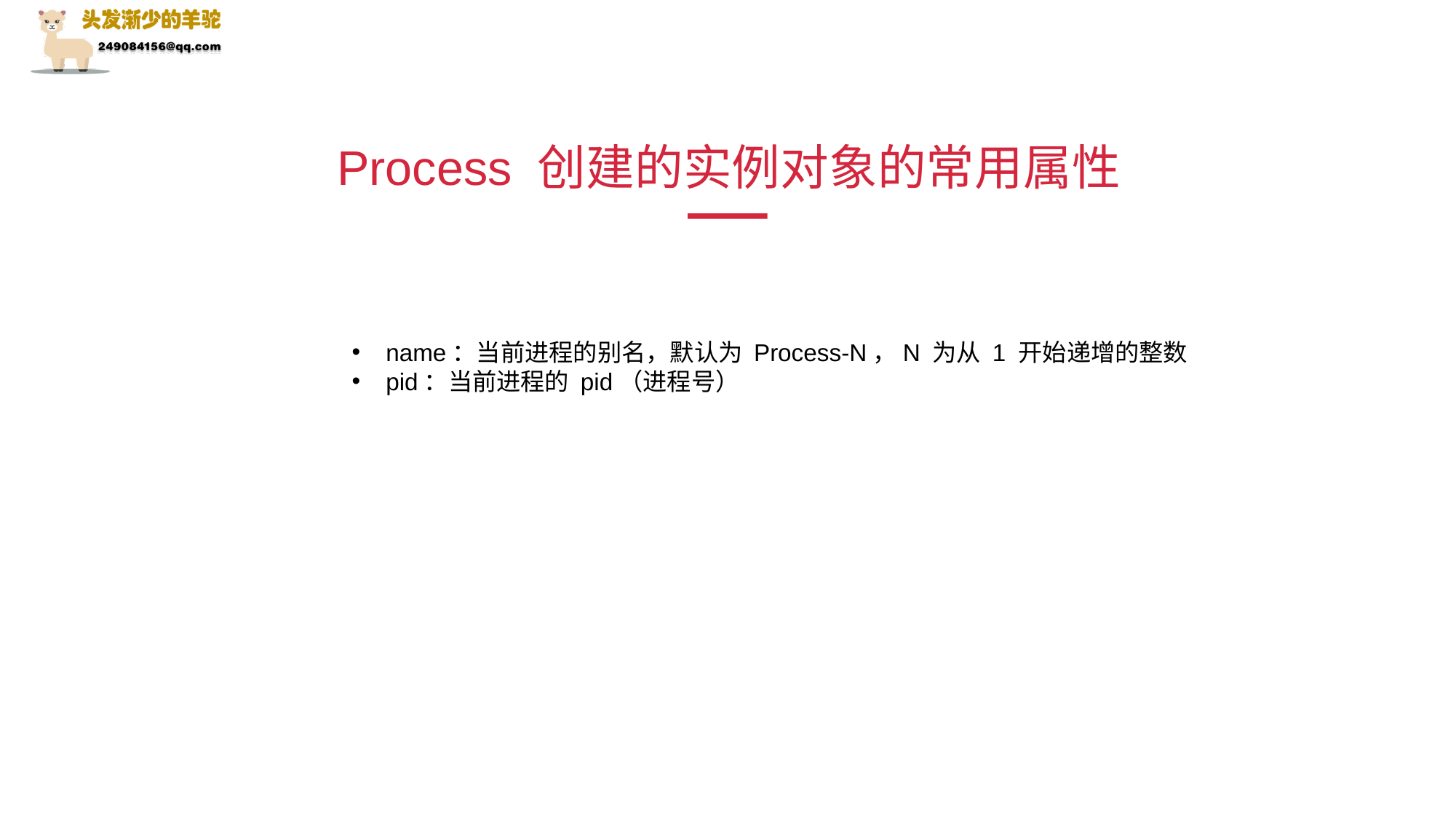

Process 创建的实例对象的常用属性

name：当前进程的别名，默认为 Process-N，N 为从 1 开始递增的整数
pid：当前进程的 pid（进程号）